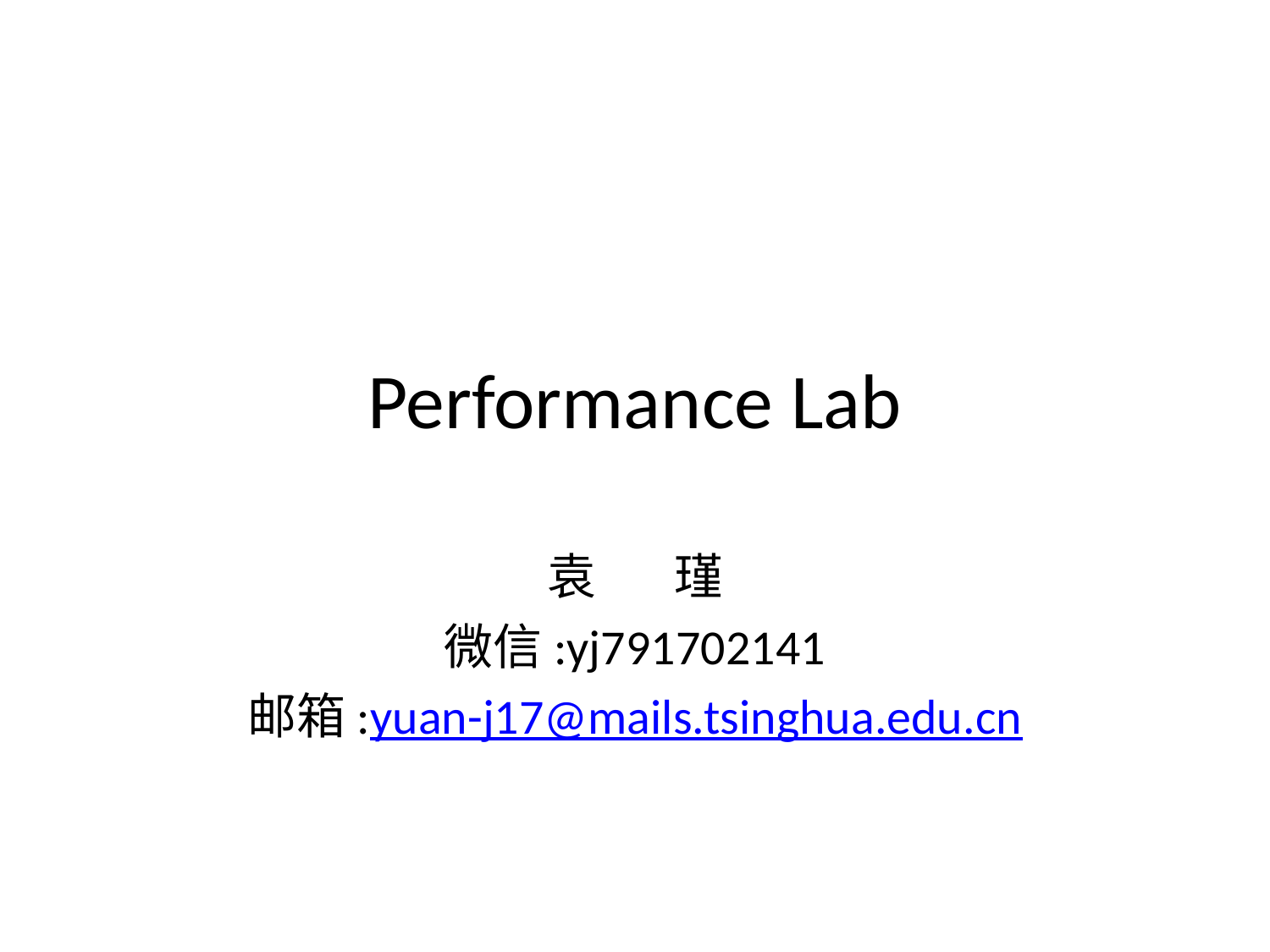

# Performance Lab
袁	瑾
微信:yj791702141
邮箱:yuan-j17@mails.tsinghua.edu.cn